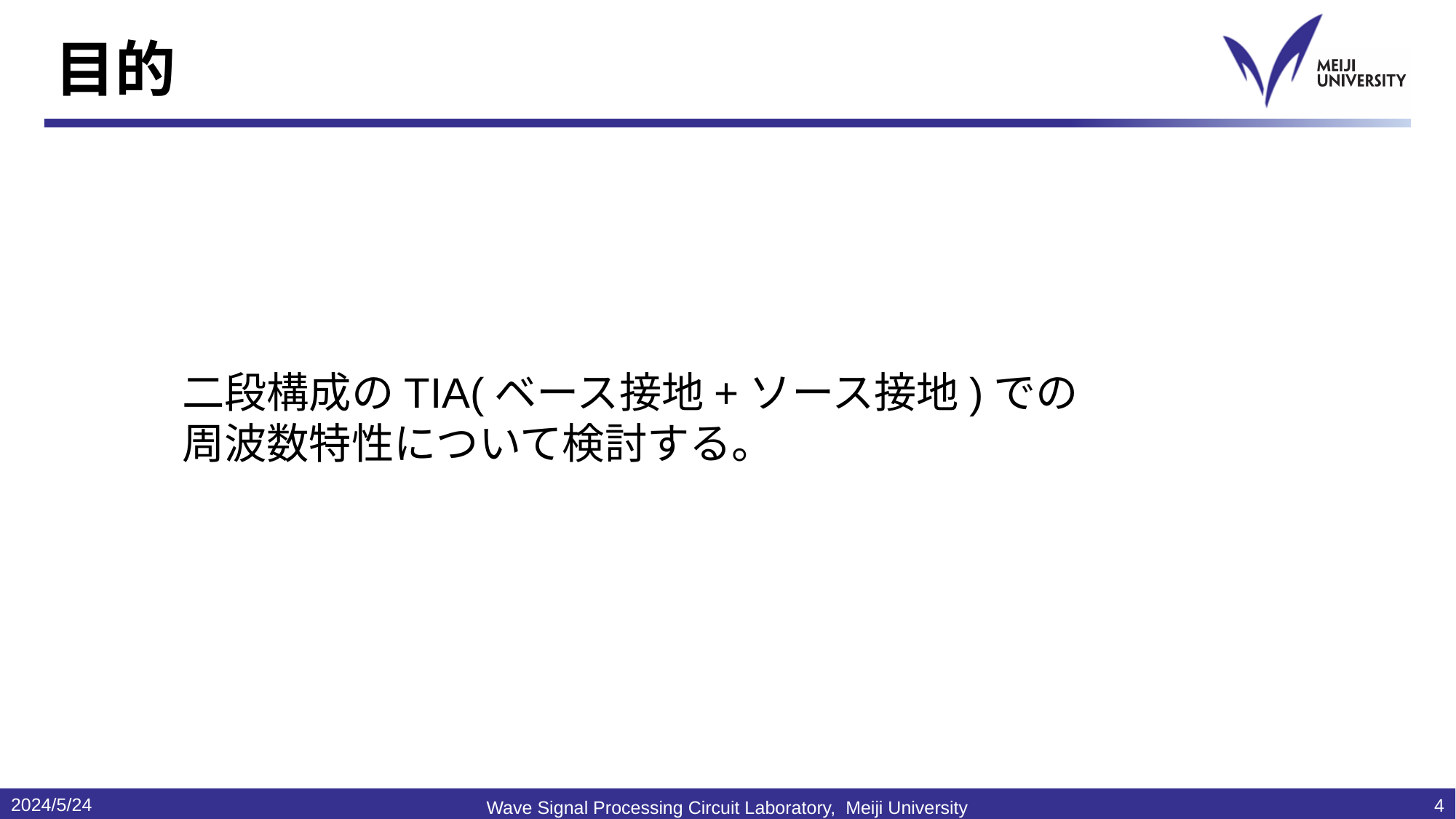

# 目的
二段構成のTIA(ベース接地+ソース接地)での
周波数特性について検討する。
2024/5/24
4
Wave Signal Processing Circuit Laboratory,  Meiji University